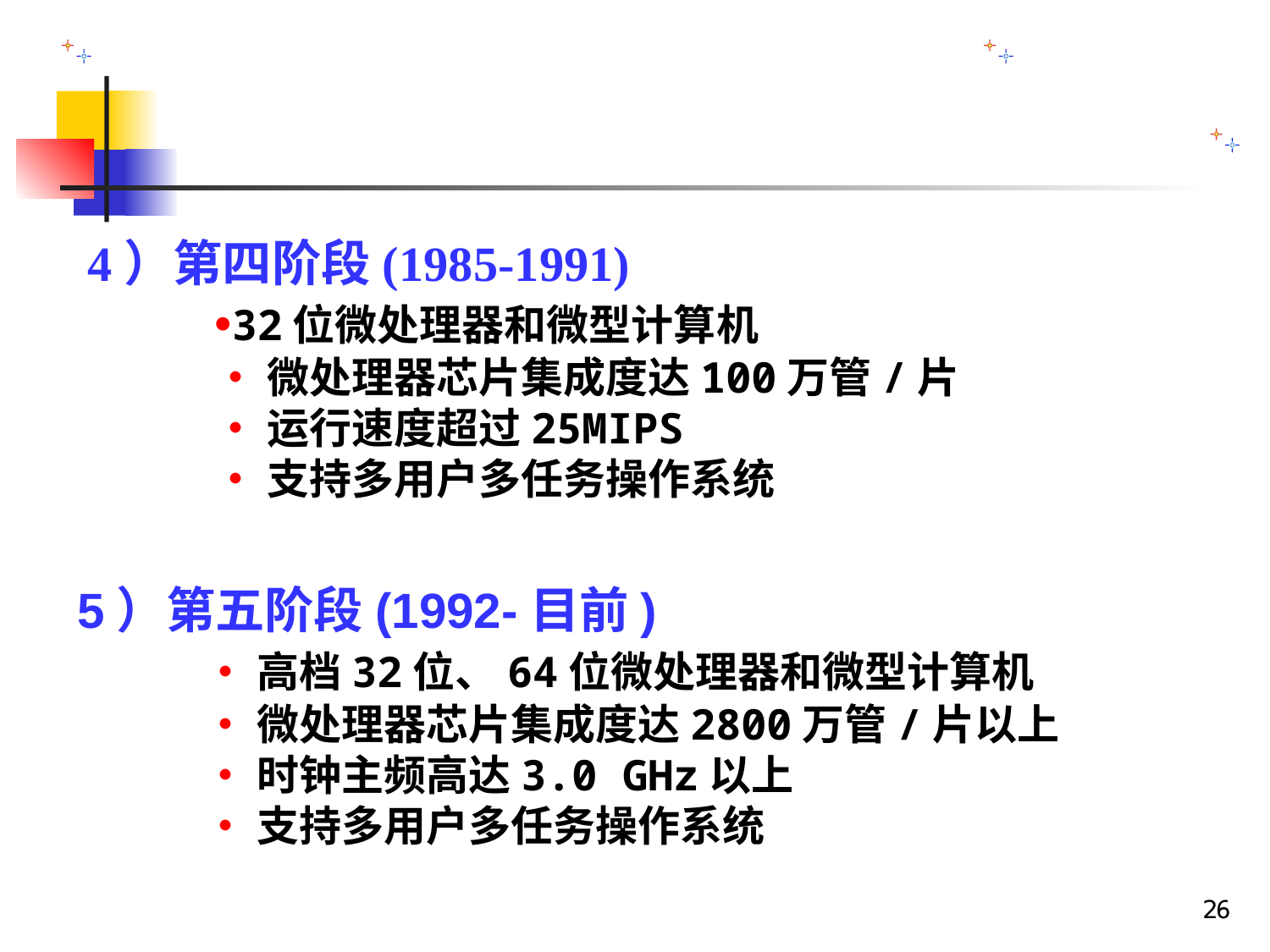

4）第四阶段(1985-1991)
	•32位微处理器和微型计算机
	•微处理器芯片集成度达100万管/片
	•运行速度超过25MIPS
	•支持多用户多任务操作系统
5）第五阶段(1992-目前)
	•高档32位、64位微处理器和微型计算机
	•微处理器芯片集成度达2800万管/片以上
	•时钟主频高达3.0 GHz以上
	•支持多用户多任务操作系统
26